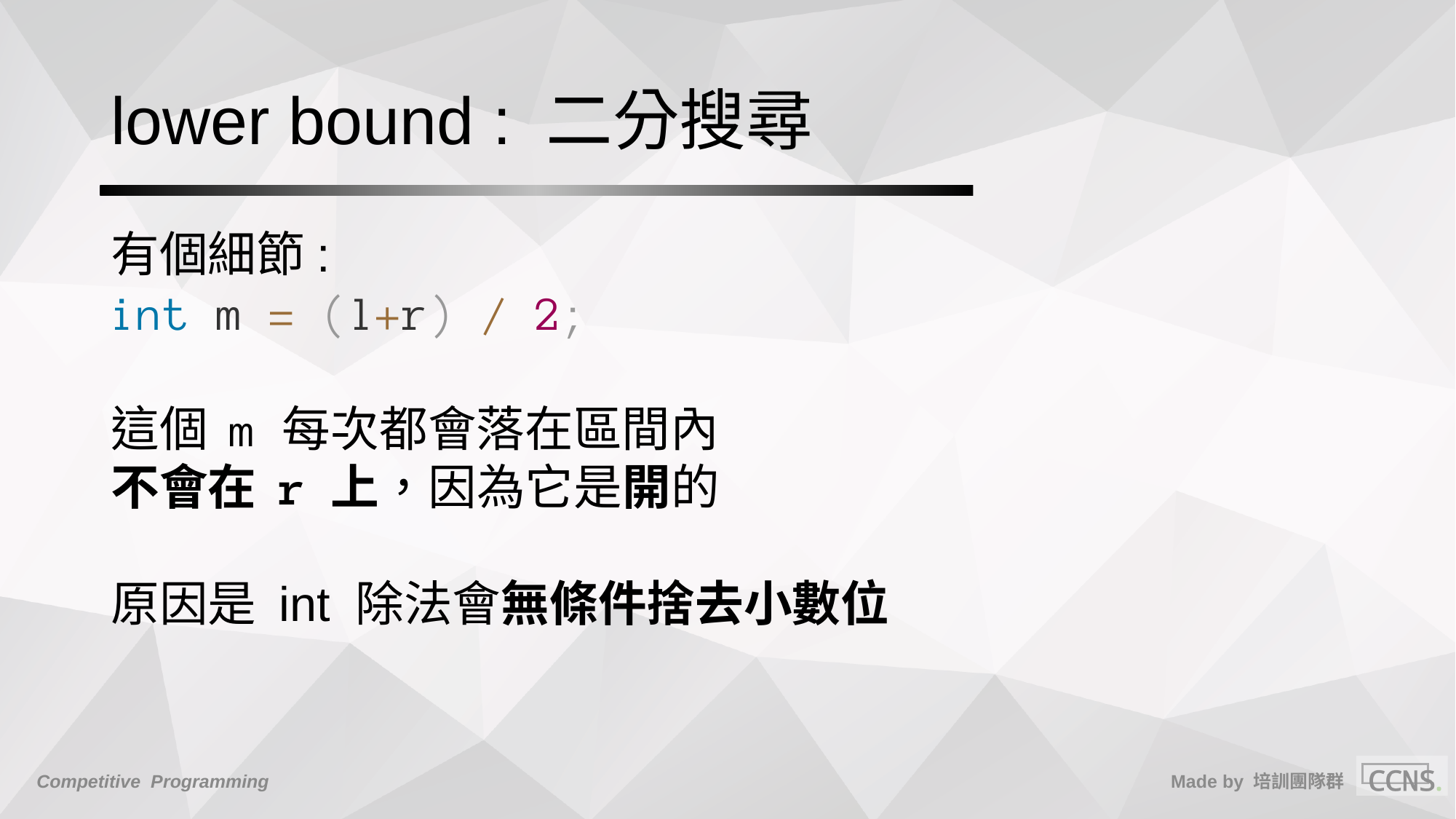

# lower bound : 二分搜尋
有個細節:
int m = (l+r) / 2;
這個 m 每次都會落在區間內
不會在 r 上，因為它是開的

原因是 int 除法會無條件捨去小數位